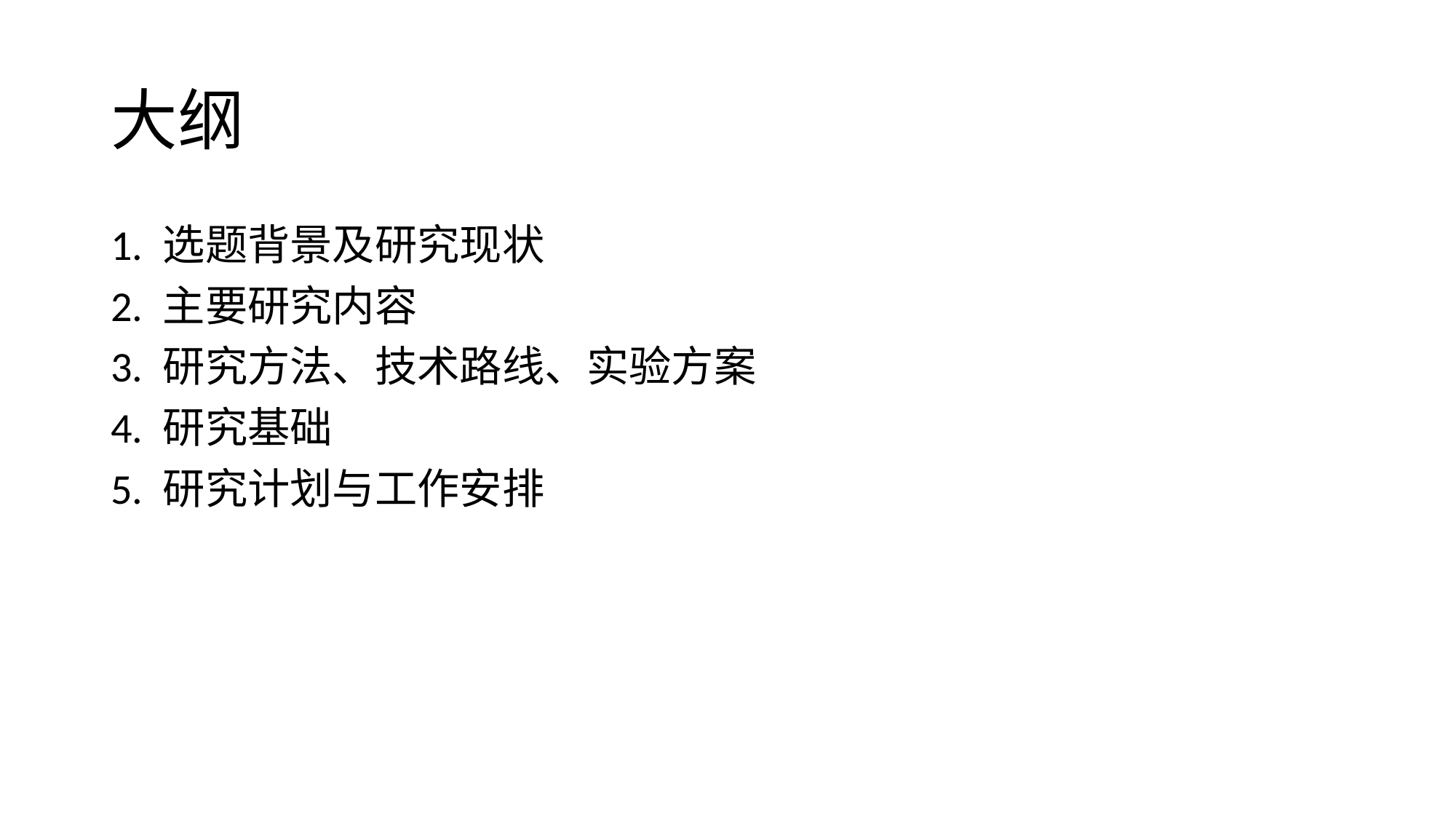

# 大纲
1. 选题背景及研究现状
2. 主要研究内容
3. 研究方法、技术路线、实验方案
4. 研究基础
5. 研究计划与工作安排